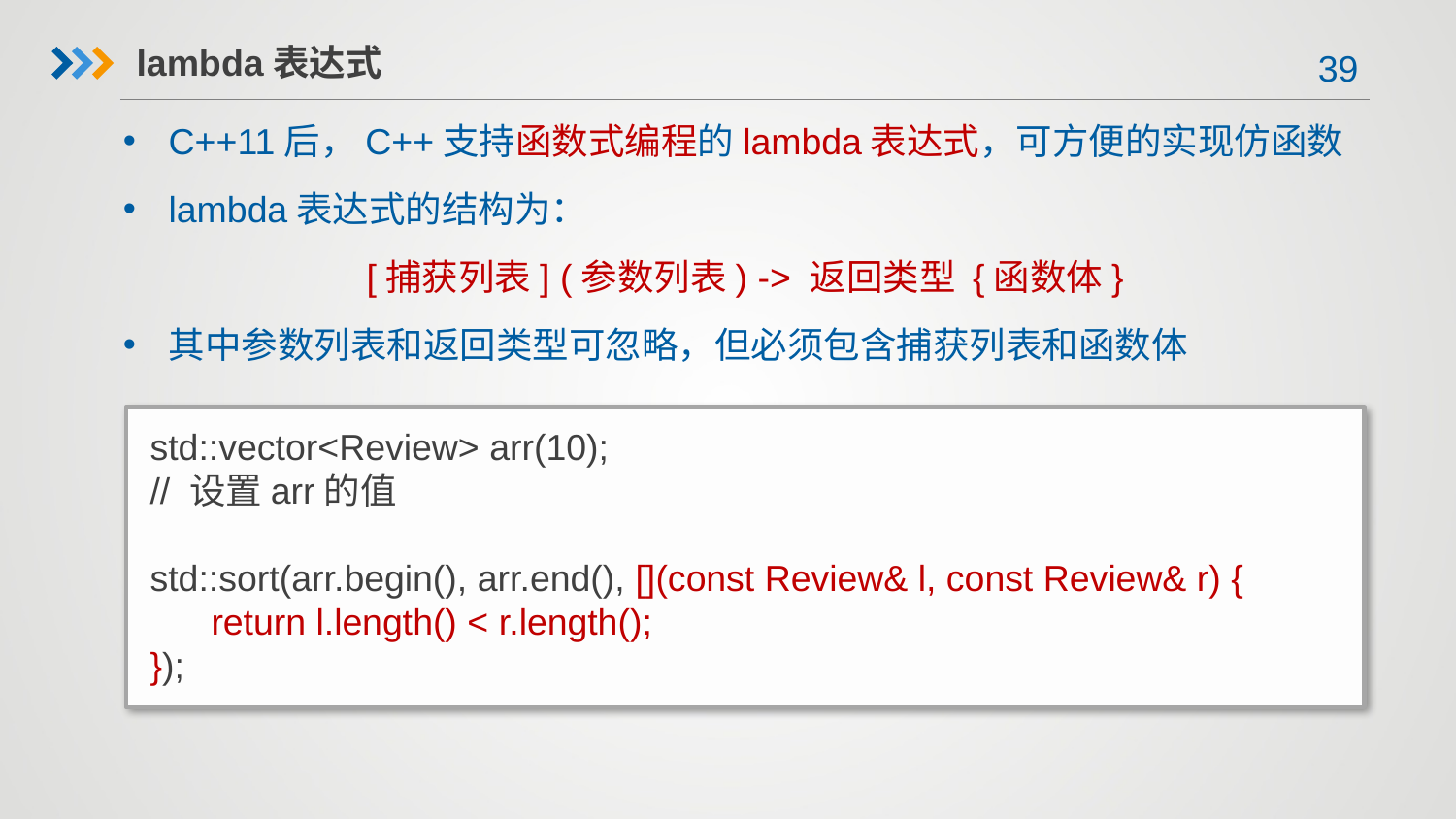

lambda表达式
C++11后，C++支持函数式编程的lambda表达式，可方便的实现仿函数
lambda表达式的结构为：
[捕获列表] (参数列表) -> 返回类型 {函数体}
其中参数列表和返回类型可忽略，但必须包含捕获列表和函数体

std::vector<Review> arr(10);
// 设置arr的值

std::sort(arr.begin(), arr.end(), [](const Review& l, const Review& r) {
      return l.length() < r.length();
});